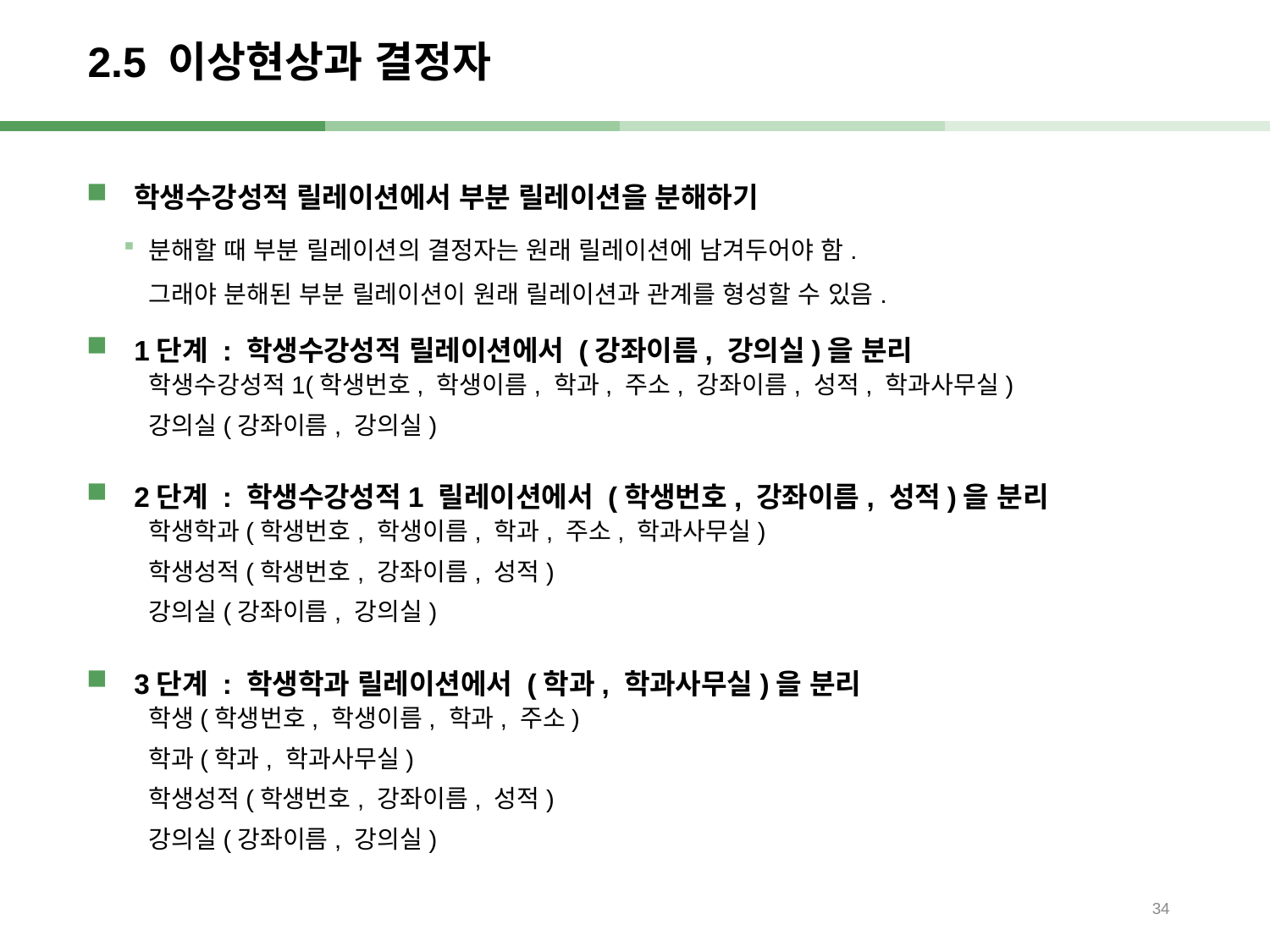

# 2.5 이상현상과 결정자
학생수강성적 릴레이션에서 부분 릴레이션을 분해하기
분해할 때 부분 릴레이션의 결정자는 원래 릴레이션에 남겨두어야 함.
그래야 분해된 부분 릴레이션이 원래 릴레이션과 관계를 형성할 수 있음.
1단계 : 학생수강성적 릴레이션에서 (강좌이름, 강의실)을 분리
	학생수강성적1(학생번호, 학생이름, 학과, 주소, 강좌이름, 성적, 학과사무실)
	강의실(강좌이름, 강의실)

2단계 : 학생수강성적1 릴레이션에서 (학생번호, 강좌이름, 성적)을 분리
	학생학과(학생번호, 학생이름, 학과, 주소, 학과사무실)
	학생성적(학생번호, 강좌이름, 성적)
	강의실(강좌이름, 강의실)

3단계 : 학생학과 릴레이션에서 (학과, 학과사무실)을 분리
	학생(학생번호, 학생이름, 학과, 주소)
	학과(학과, 학과사무실)
	학생성적(학생번호, 강좌이름, 성적)
	강의실(강좌이름, 강의실)

34